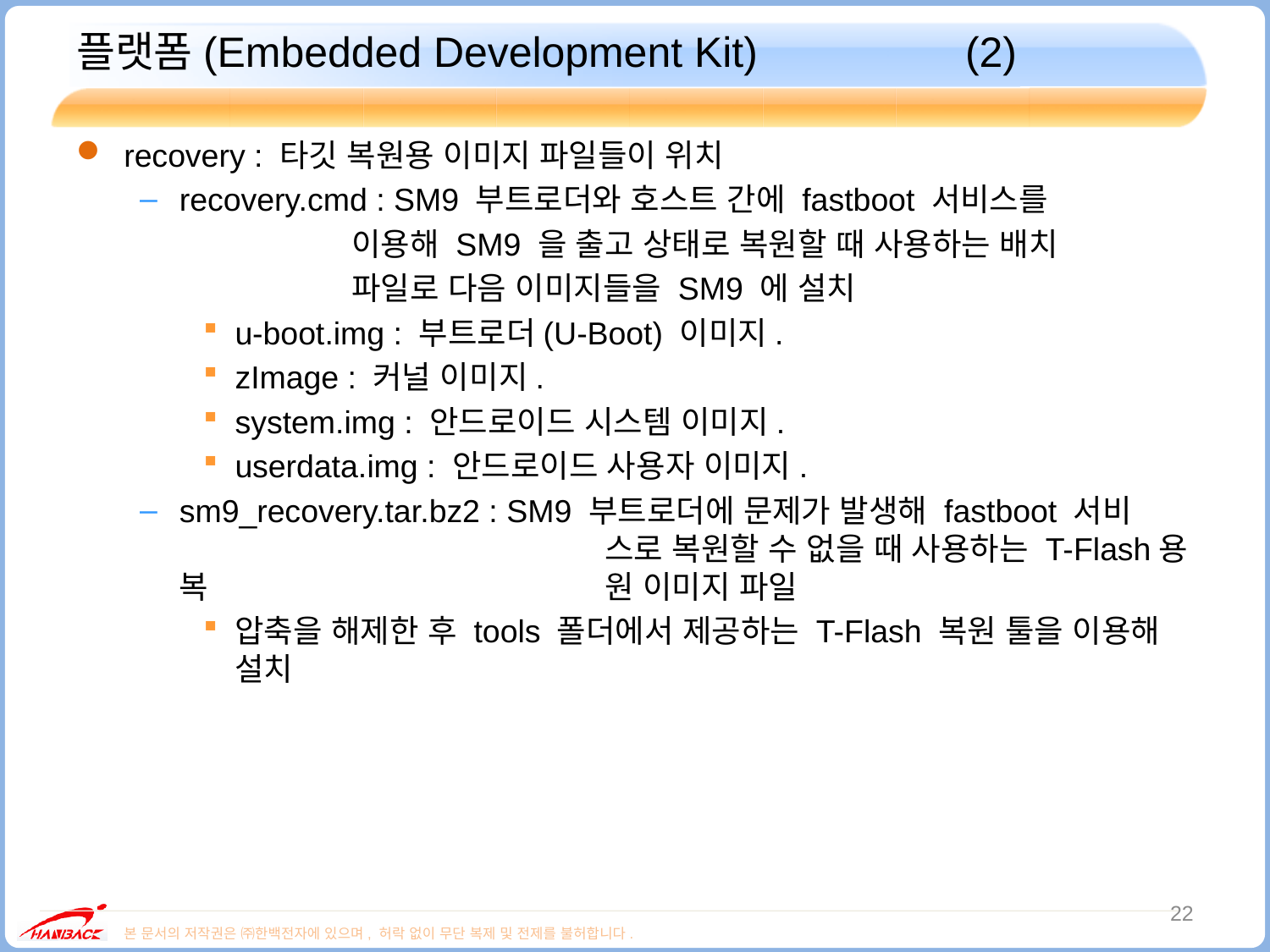

# 플랫폼(Embedded Development Kit)		(2)
recovery : 타깃 복원용 이미지 파일들이 위치
recovery.cmd : SM9 부트로더와 호스트 간에 fastboot 서비스를
                       이용해 SM9 을 출고 상태로 복원할 때 사용하는 배치
                       파일로 다음 이미지들을 SM9 에 설치
u-boot.img : 부트로더(U-Boot) 이미지.
zImage : 커널 이미지.
system.img : 안드로이드 시스템 이미지.
userdata.img : 안드로이드 사용자 이미지.
sm9_recovery.tar.bz2 : SM9 부트로더에 문제가 발생해 fastboot 서비			     스로 복원할 수 없을 때 사용하는 T-Flash용 복			     원 이미지 파일
압축을 해제한 후 tools 폴더에서 제공하는 T-Flash 복원 툴을 이용해 설치
22